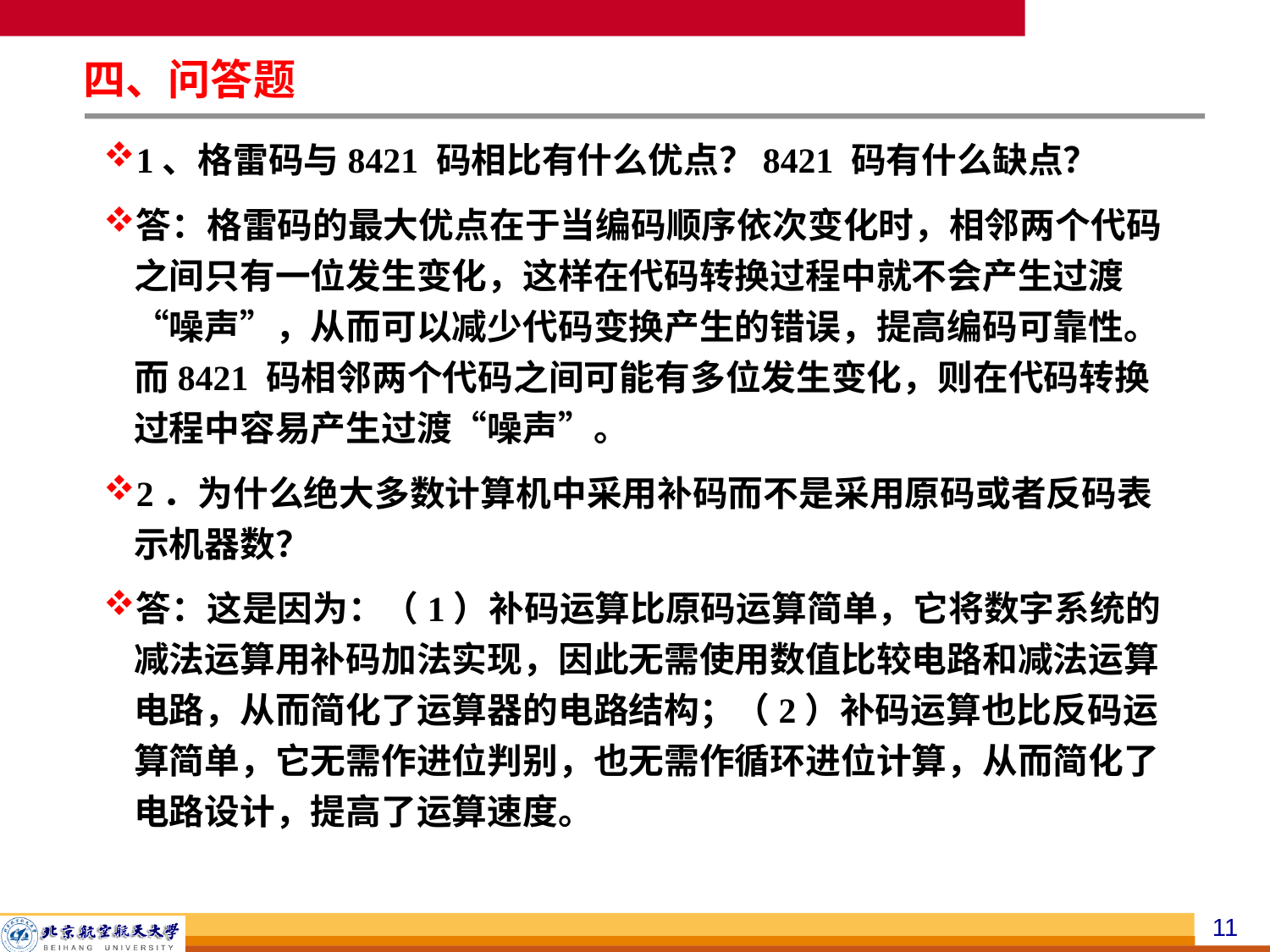

四、问答题
1、格雷码与8421 码相比有什么优点？8421 码有什么缺点？
答：格雷码的最大优点在于当编码顺序依次变化时，相邻两个代码之间只有一位发生变化，这样在代码转换过程中就不会产生过渡“噪声”，从而可以减少代码变换产生的错误，提高编码可靠性。而8421 码相邻两个代码之间可能有多位发生变化，则在代码转换过程中容易产生过渡“噪声”。
2．为什么绝大多数计算机中采用补码而不是采用原码或者反码表示机器数？
答：这是因为：（1）补码运算比原码运算简单，它将数字系统的减法运算用补码加法实现，因此无需使用数值比较电路和减法运算电路，从而简化了运算器的电路结构；（2）补码运算也比反码运算简单，它无需作进位判别，也无需作循环进位计算，从而简化了电路设计，提高了运算速度。